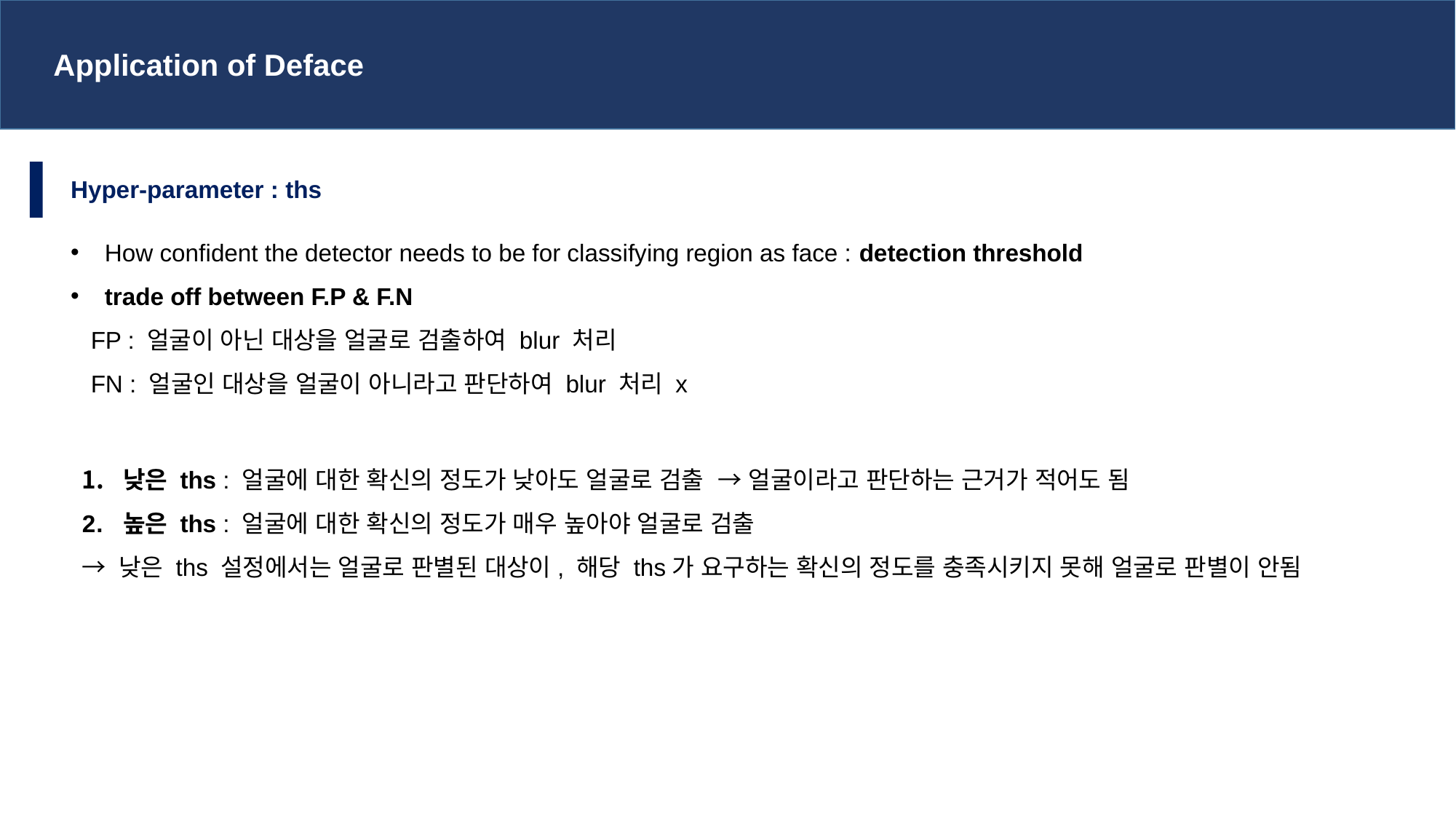

Application of Deface

Hyper-parameter : ths
How confident the detector needs to be for classifying region as face : detection threshold
trade off between F.P & F.N
   FP : 얼굴이 아닌 대상을 얼굴로 검출하여 blur 처리
   FN : 얼굴인 대상을 얼굴이 아니라고 판단하여 blur 처리 x
낮은 ths : 얼굴에 대한 확신의 정도가 낮아도 얼굴로 검출  → 얼굴이라고 판단하는 근거가 적어도 됨
높은 ths : 얼굴에 대한 확신의 정도가 매우 높아야 얼굴로 검출
→ 낮은 ths 설정에서는 얼굴로 판별된 대상이, 해당 ths가 요구하는 확신의 정도를 충족시키지 못해 얼굴로 판별이 안됨